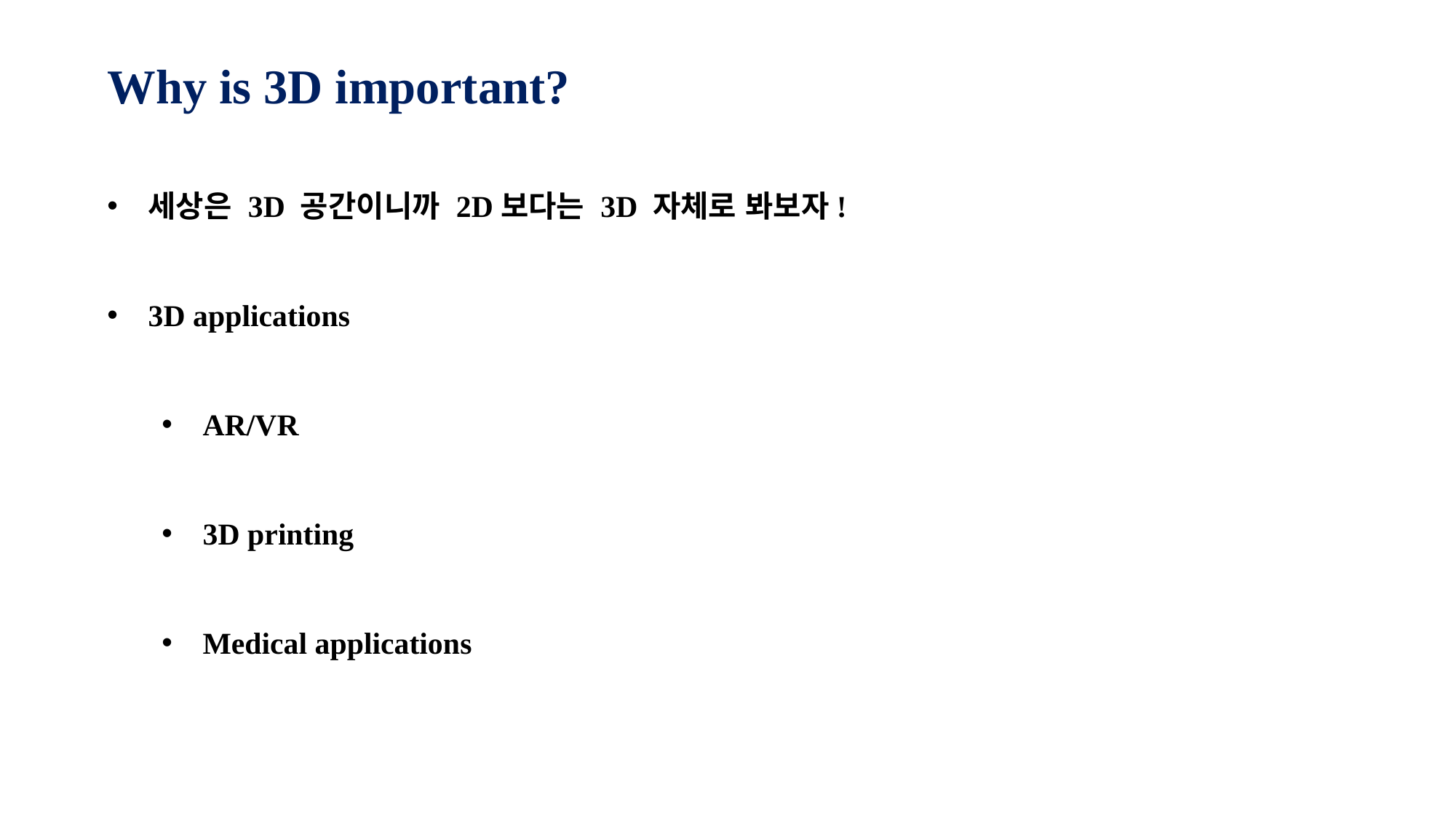

# Why is 3D important?
세상은 3D 공간이니까 2D보다는 3D 자체로 봐보자!

3D applications

AR/VR

3D printing

Medical applications